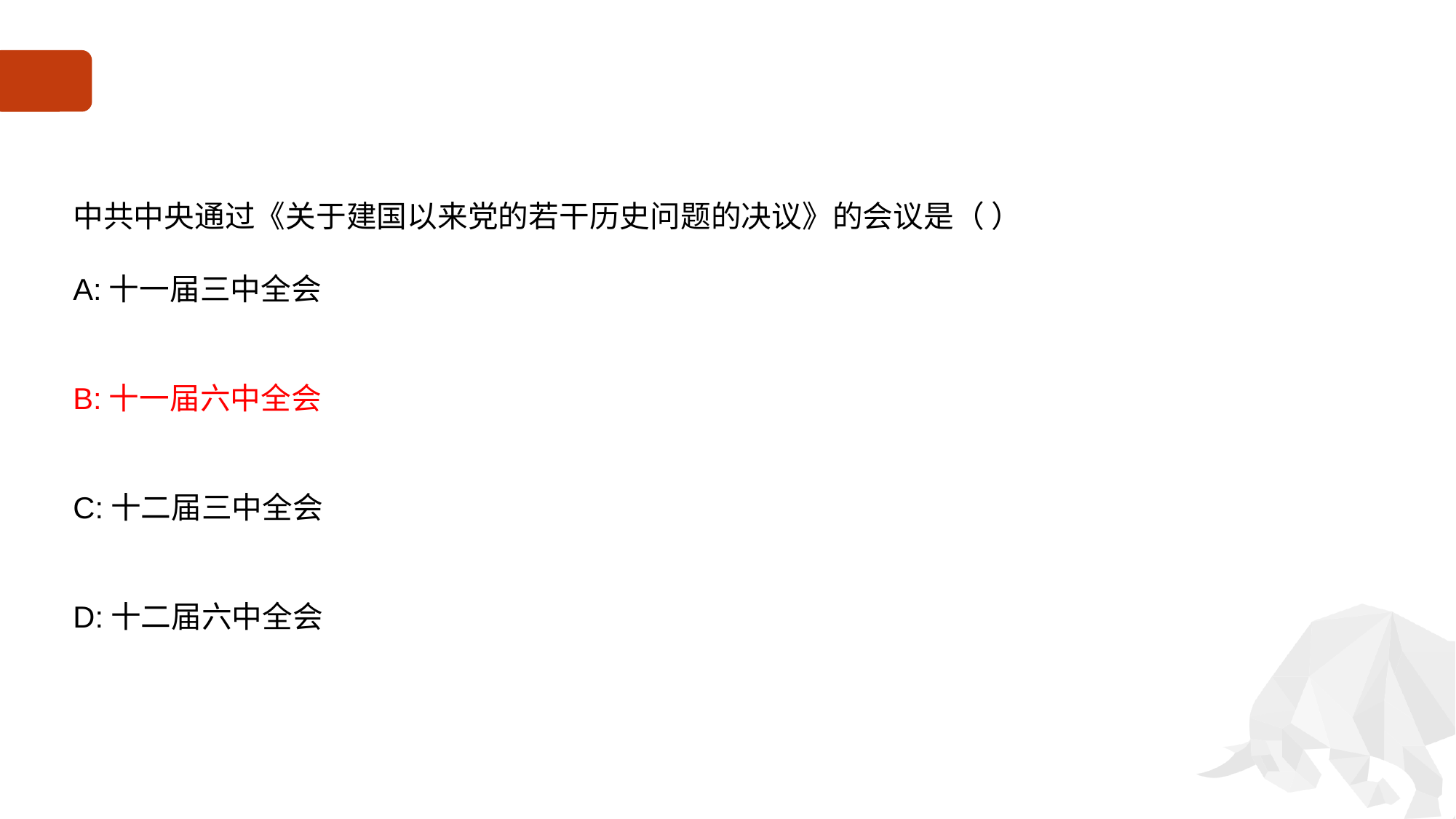

#
中共中央通过《关于建国以来党的若干历史问题的决议》的会议是（ ）

A:十一届三中全会

B:十一届六中全会

C:十二届三中全会

D:十二届六中全会